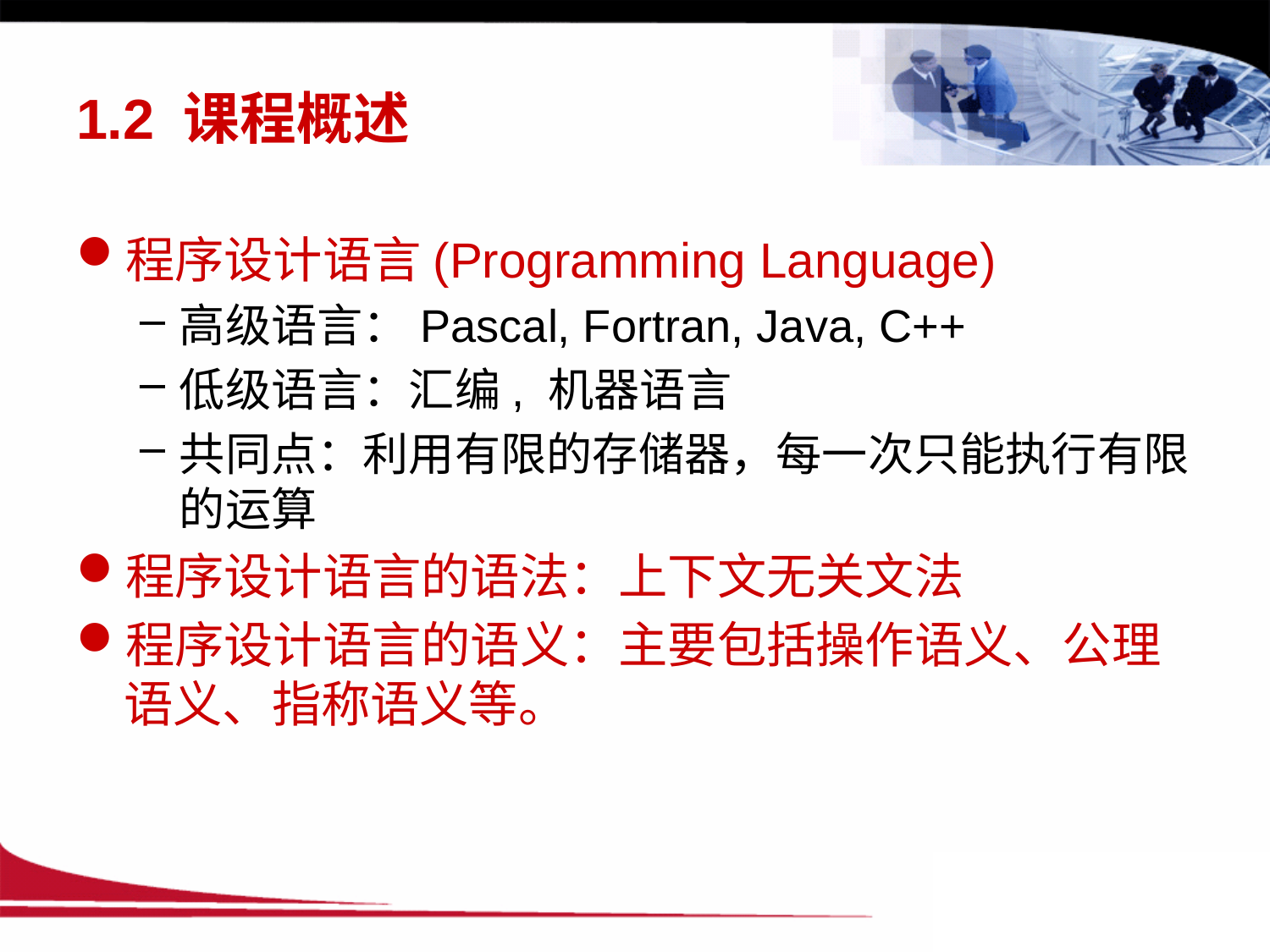

# 1.2 课程概述
程序设计语言(Programming Language)
高级语言：Pascal, Fortran, Java, C++
低级语言：汇编, 机器语言
共同点：利用有限的存储器，每一次只能执行有限的运算
程序设计语言的语法：上下文无关文法
程序设计语言的语义：主要包括操作语义、公理语义、指称语义等。